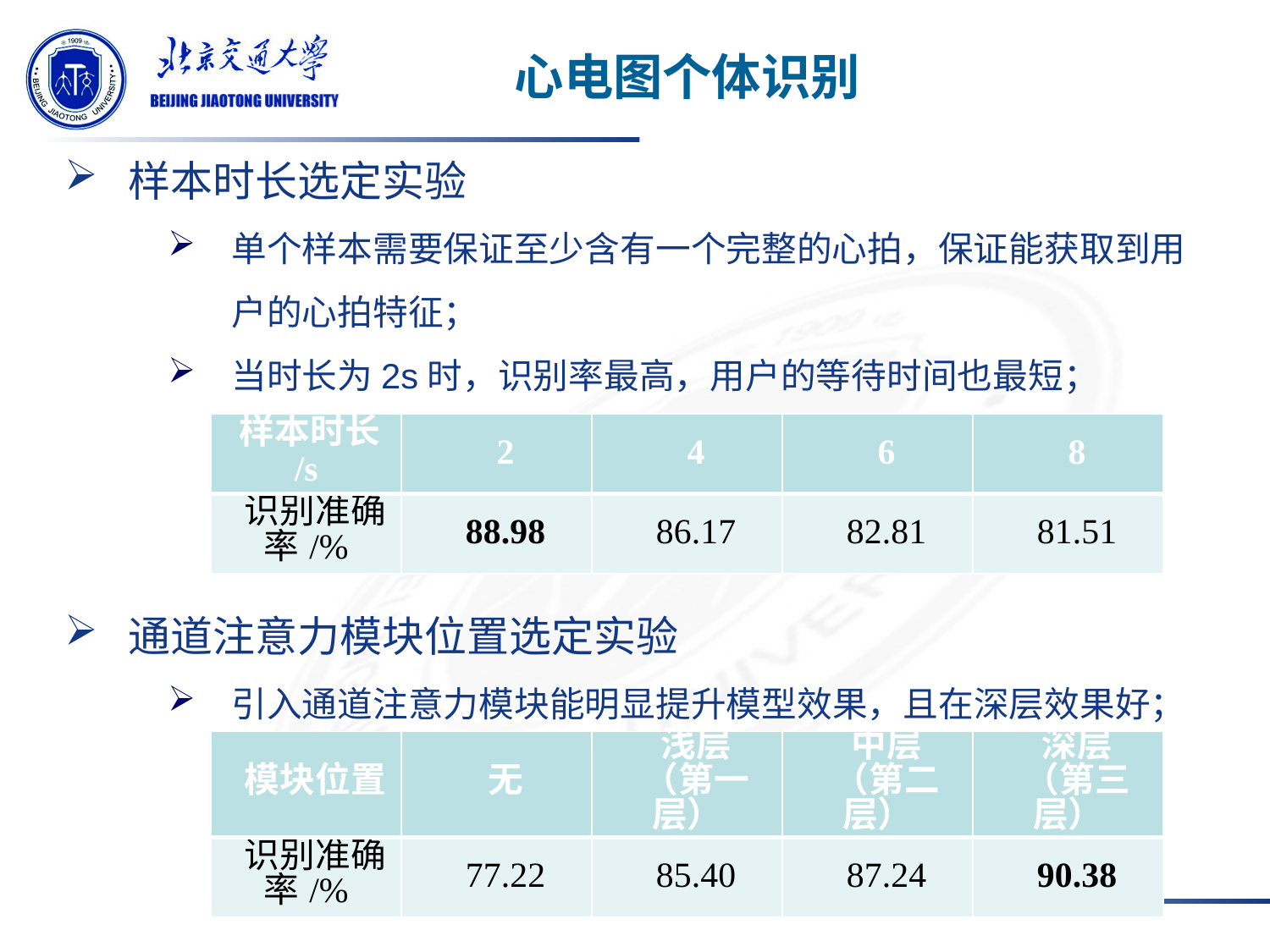

心电图个体识别
样本时长选定实验
单个样本需要保证至少含有一个完整的心拍，保证能获取到用户的心拍特征；
当时长为2s时，识别率最高，用户的等待时间也最短；
| 样本时长/s | 2 | 4 | 6 | 8 |
| --- | --- | --- | --- | --- |
| 识别准确率/% | 88.98 | 86.17 | 82.81 | 81.51 |
通道注意力模块位置选定实验
引入通道注意力模块能明显提升模型效果，且在深层效果好；
| 模块位置 | 无 | 浅层 （第一层） | 中层 （第二层） | 深层 （第三层） |
| --- | --- | --- | --- | --- |
| 识别准确率/% | 77.22 | 85.40 | 87.24 | 90.38 |